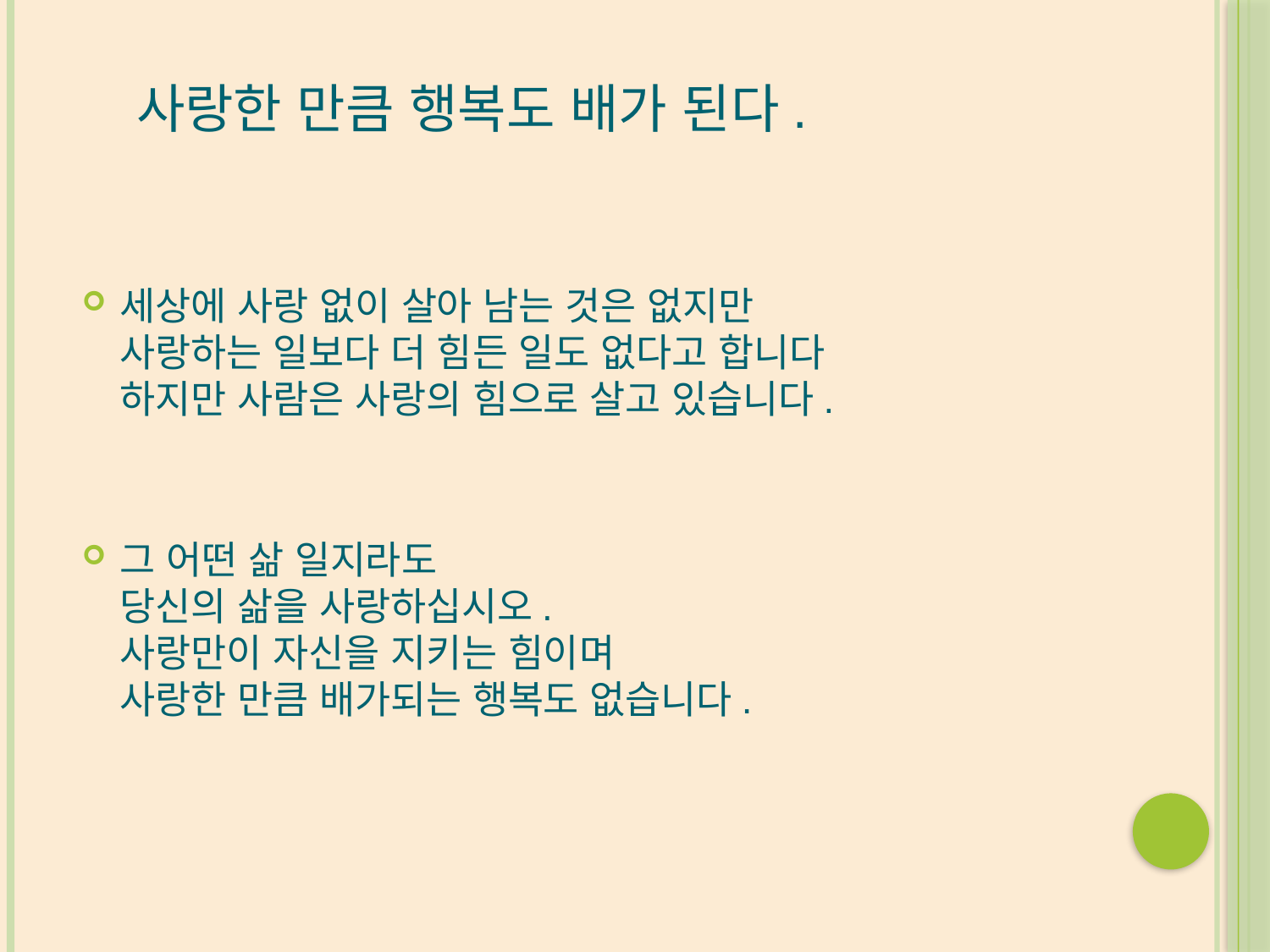

사랑한 만큼 행복도 배가 된다.

세상에 사랑 없이 살아 남는 것은 없지만
사랑하는 일보다 더 힘든 일도 없다고 합니다
하지만 사람은 사랑의 힘으로 살고 있습니다.

그 어떤 삶 일지라도
당신의 삶을 사랑하십시오.
사랑만이 자신을 지키는 힘이며
사랑한 만큼 배가되는 행복도 없습니다.